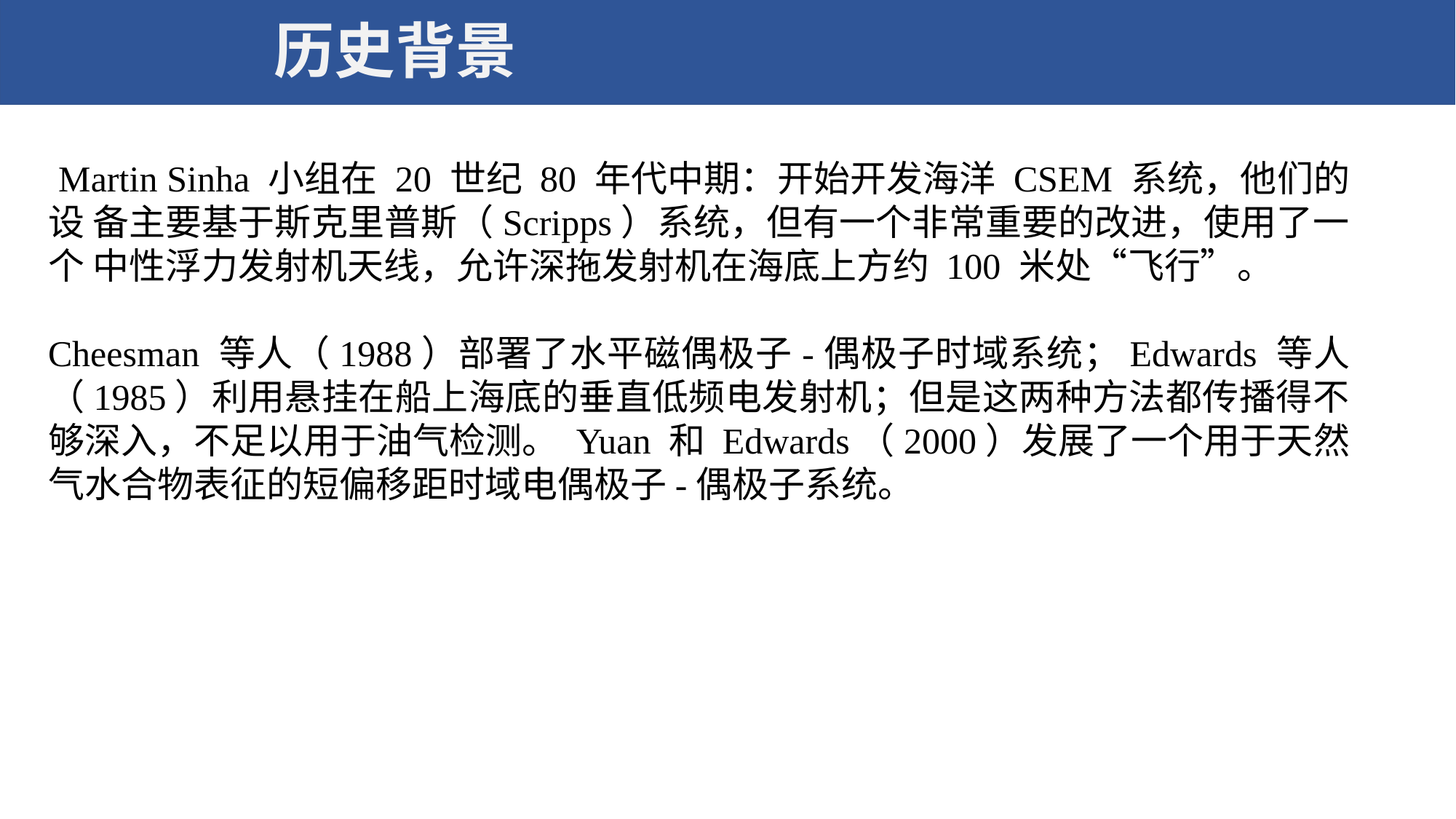

历史背景
 Martin Sinha 小组在 20 世纪 80 年代中期：开始开发海洋 CSEM 系统，他们的设 备主要基于斯克里普斯（Scripps）系统，但有一个非常重要的改进，使用了一个 中性浮力发射机天线，允许深拖发射机在海底上方约 100 米处“飞行”。

Cheesman 等人（1988）部署了水平磁偶极子-偶极子时域系统；Edwards 等人 （1985）利用悬挂在船上海底的垂直低频电发射机；但是这两种方法都传播得不够深入，不足以用于油气检测。 Yuan 和 Edwards（2000）发展了一个用于天然气水合物表征的短偏移距时域电偶极子-偶极子系统。